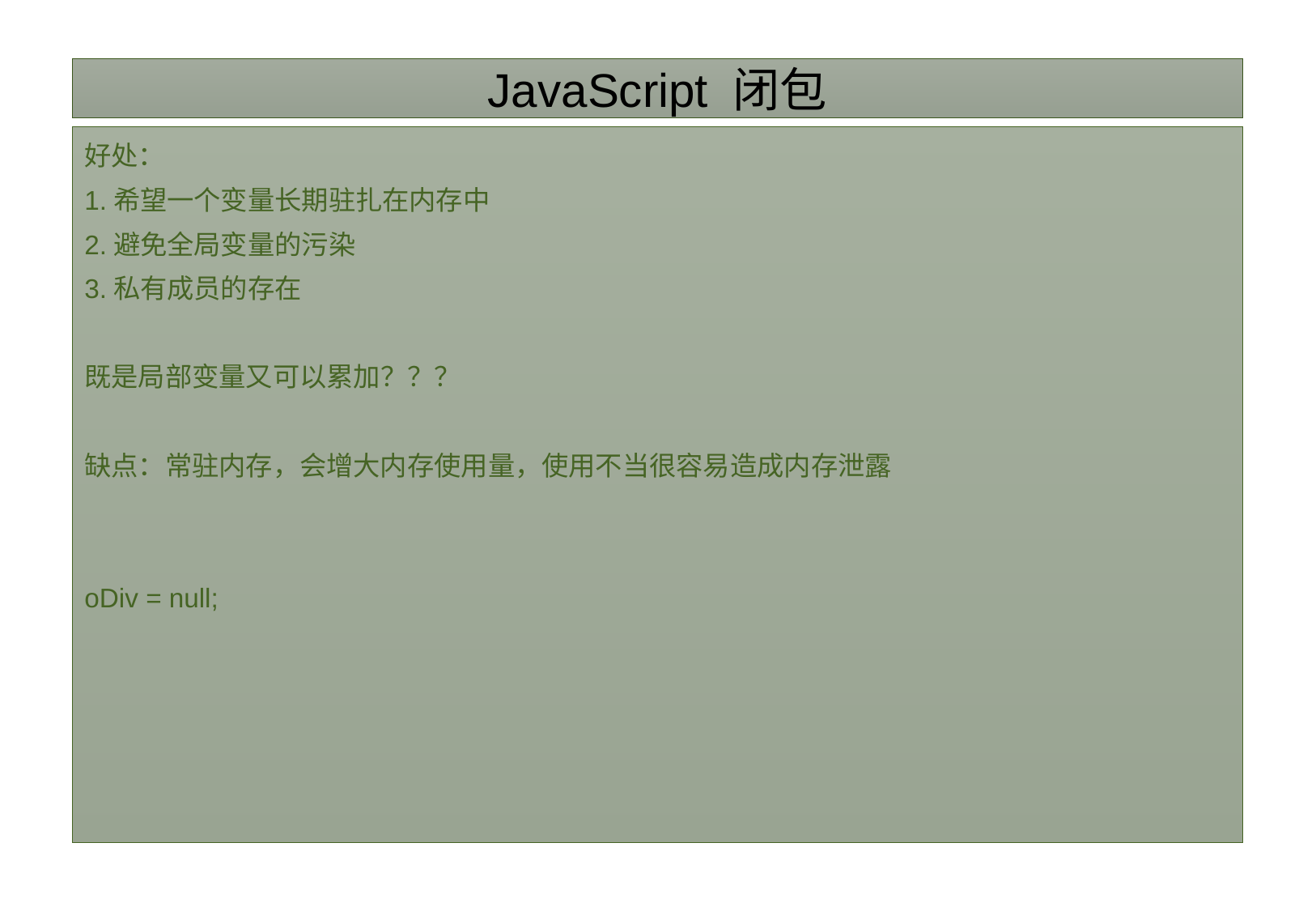

# JavaScript 闭包
好处：
1.希望一个变量长期驻扎在内存中
2.避免全局变量的污染
3.私有成员的存在

既是局部变量又可以累加？？？

缺点：常驻内存，会增大内存使用量，使用不当很容易造成内存泄露

oDiv = null;